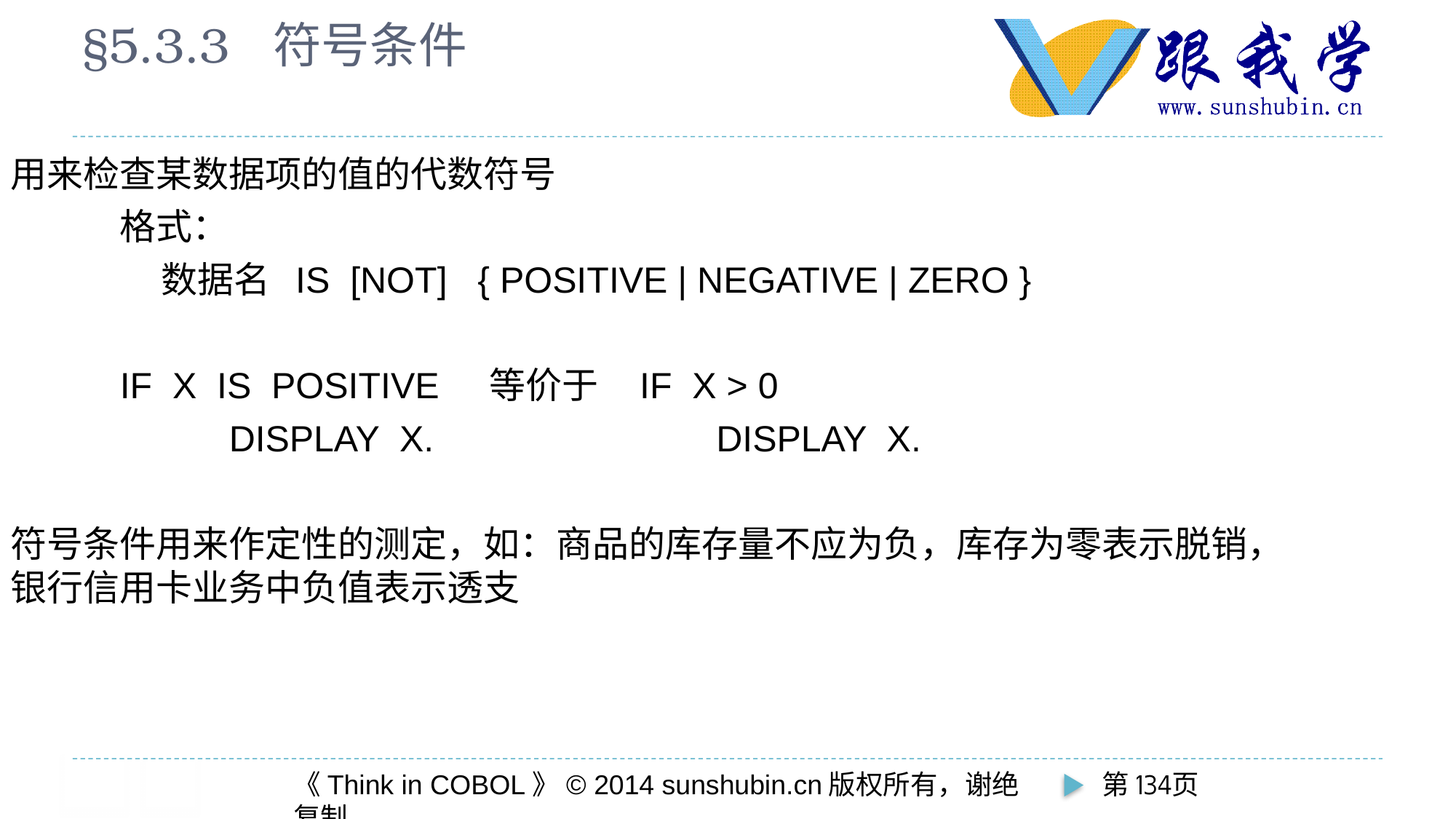

# §5.3.3  符号条件
用来检查某数据项的值的代数符号
	格式：
	    数据名  IS  [NOT]   { POSITIVE | NEGATIVE | ZERO }

	IF  X  IS  POSITIVE    等价于    IF  X > 0
		DISPLAY  X.			     DISPLAY  X.

符号条件用来作定性的测定，如：商品的库存量不应为负，库存为零表示脱销，银行信用卡业务中负值表示透支